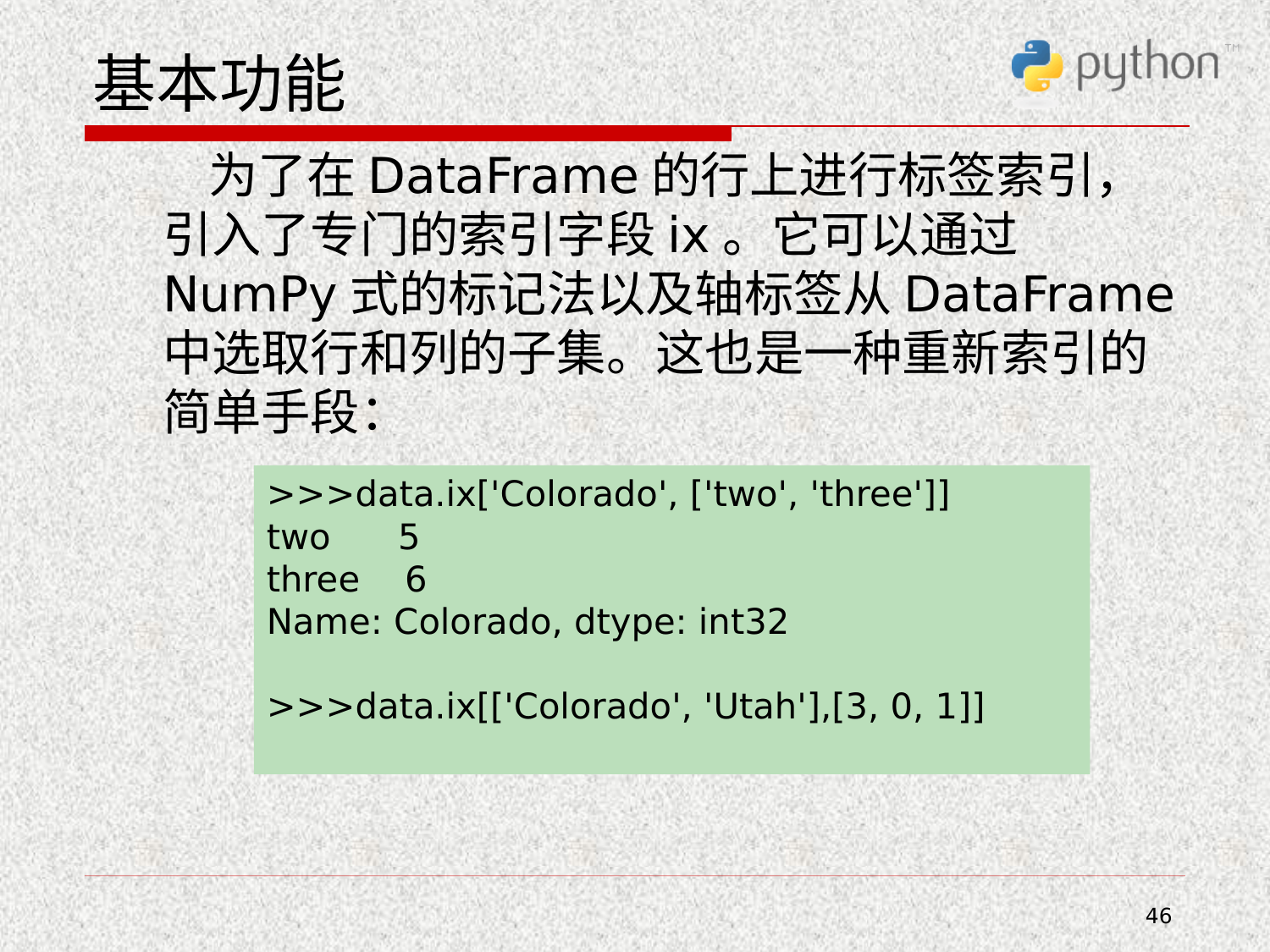

# 基本功能
         为了在DataFrame的行上进行标签索引，引入了专门的索引字段ix。它可以通过 NumPy式的标记法以及轴标签从DataFrame中选取行和列的子集。这也是一种重新索引的简单手段：

>>>data.ix['Colorado', ['two', 'three']]
two      5
three    6
Name: Colorado, dtype: int32

>>>data.ix[['Colorado', 'Utah'],[3, 0, 1]]

46